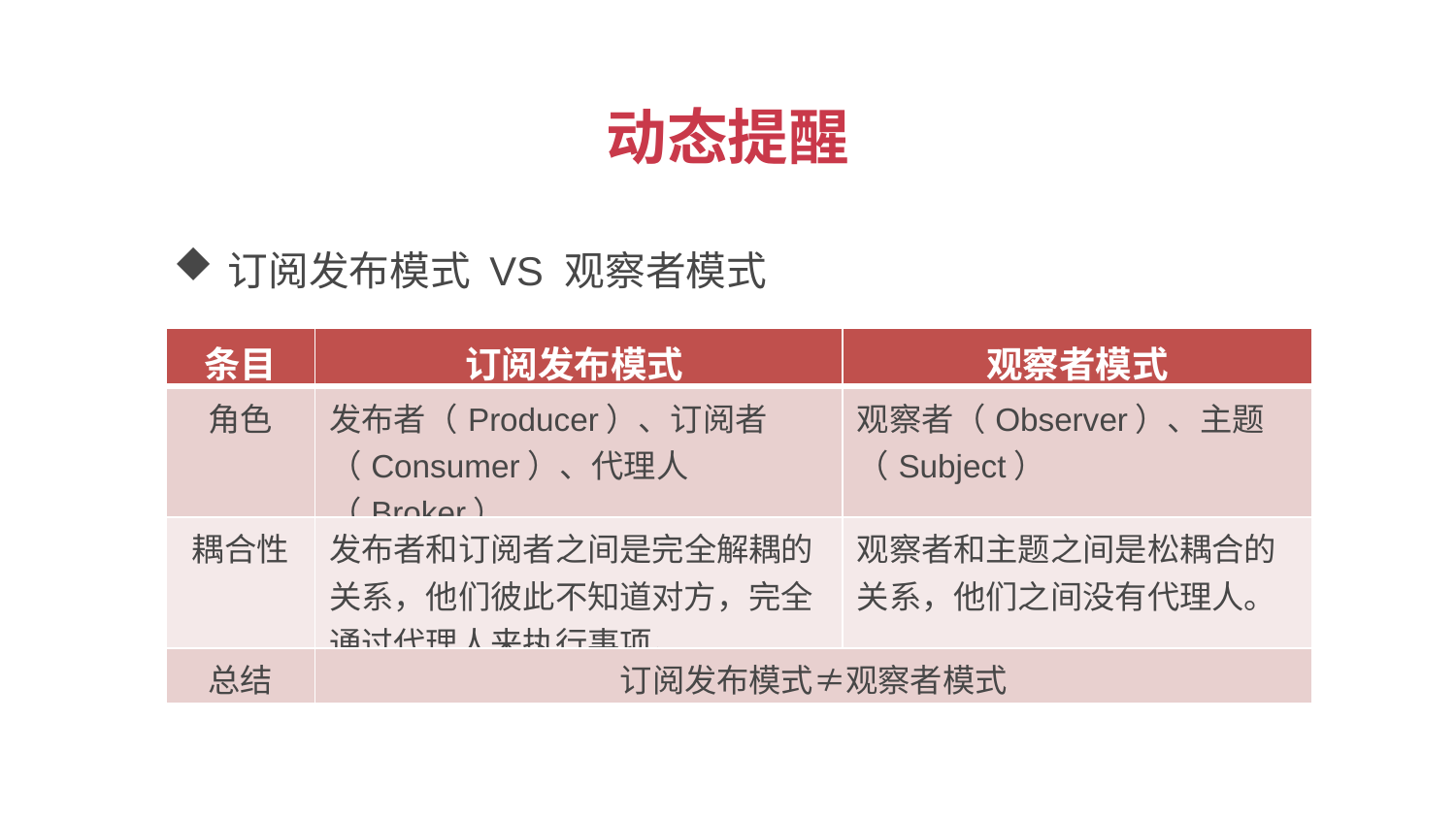

动态提醒
订阅发布模式 VS 观察者模式
| 条目 | 订阅发布模式 | 观察者模式 |
| --- | --- | --- |
| 角色 | 发布者（Producer）、订阅者（Consumer）、代理人（Broker） | 观察者（Observer）、主题（Subject） |
| 耦合性 | 发布者和订阅者之间是完全解耦的关系，他们彼此不知道对方，完全通过代理人来执行事项。 | 观察者和主题之间是松耦合的关系，他们之间没有代理人。 |
| 总结 | 订阅发布模式≠观察者模式 |  |